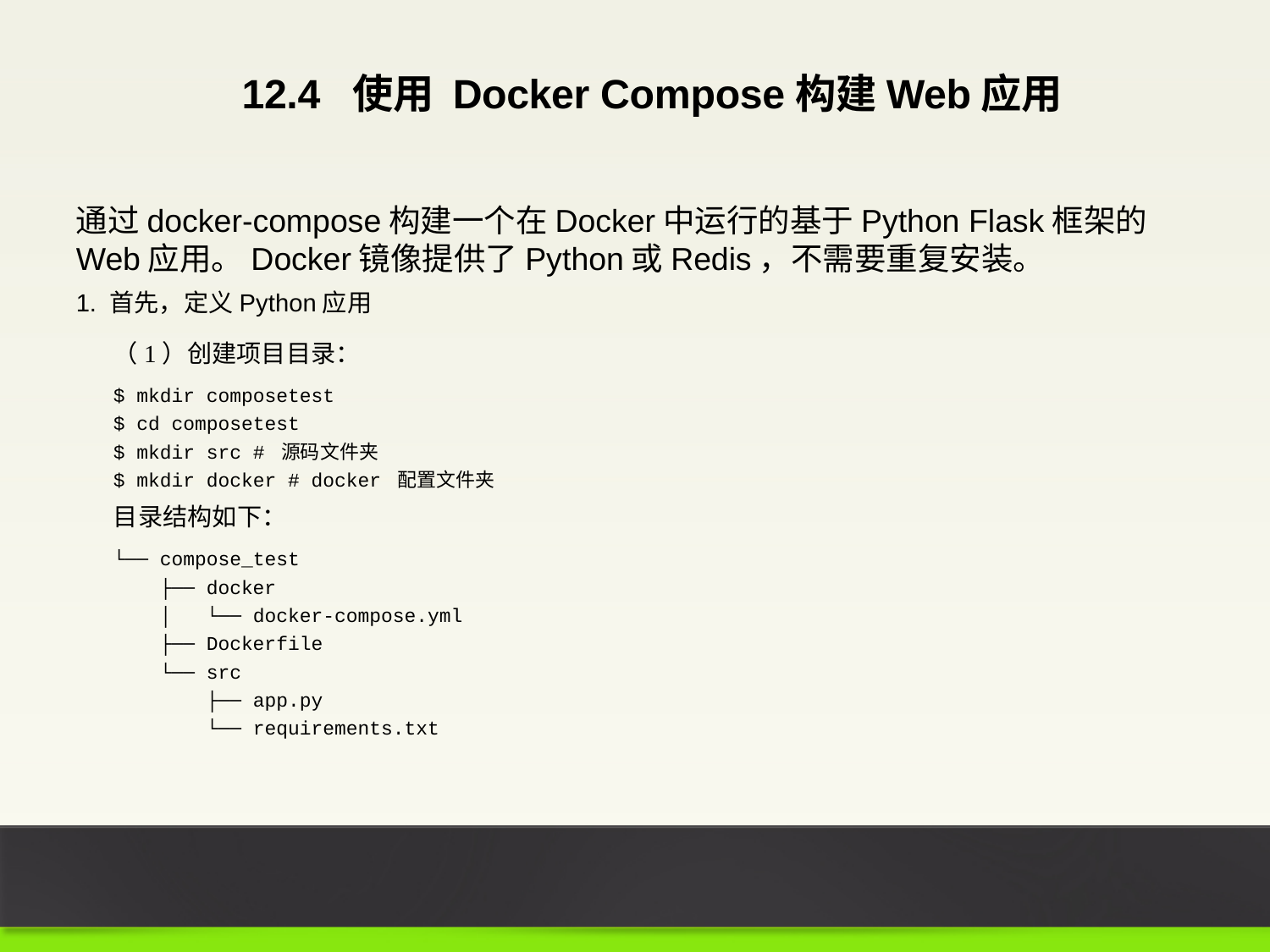

12.4  使用 Docker Compose构建Web应用
通过docker-compose构建一个在Docker中运行的基于Python Flask框架的Web应用。Docker镜像提供了Python或Redis，不需要重复安装。
1. 首先，定义Python应用
（1）创建项目目录：
$ mkdir composetest
$ cd composetest
$ mkdir src # 源码文件夹
$ mkdir docker # docker 配置文件夹
目录结构如下：
└── compose_test
    ├── docker
    │   └── docker-compose.yml
    ├── Dockerfile
    └── src
        ├── app.py
        └── requirements.txt